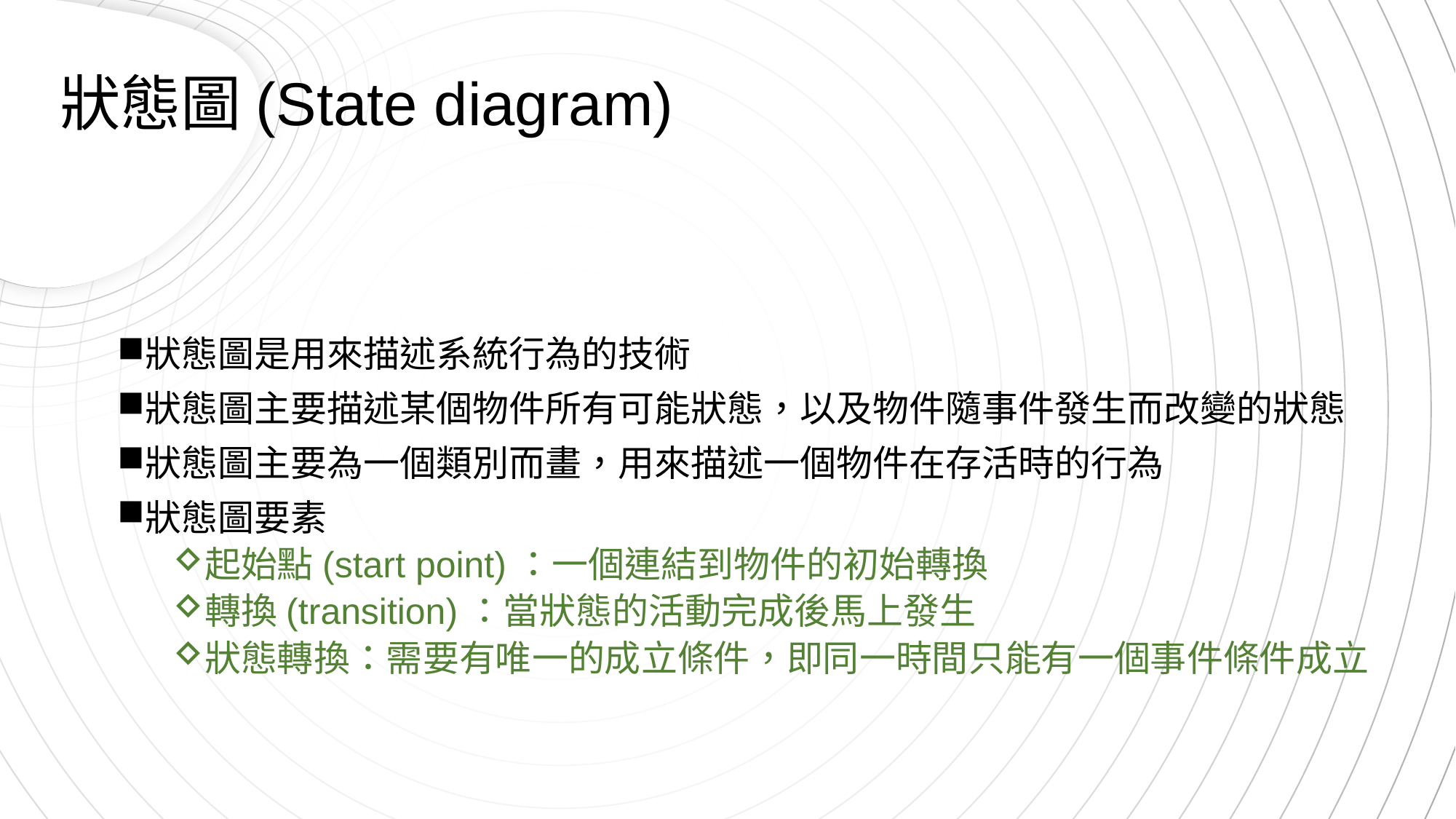

狀態圖(State diagram)
狀態圖是用來描述系統行為的技術
狀態圖主要描述某個物件所有可能狀態，以及物件隨事件發生而改變的狀態
狀態圖主要為一個類別而畫，用來描述一個物件在存活時的行為
狀態圖要素
起始點(start point)：一個連結到物件的初始轉換
轉換(transition)：當狀態的活動完成後馬上發生
狀態轉換：需要有唯一的成立條件，即同一時間只能有一個事件條件成立